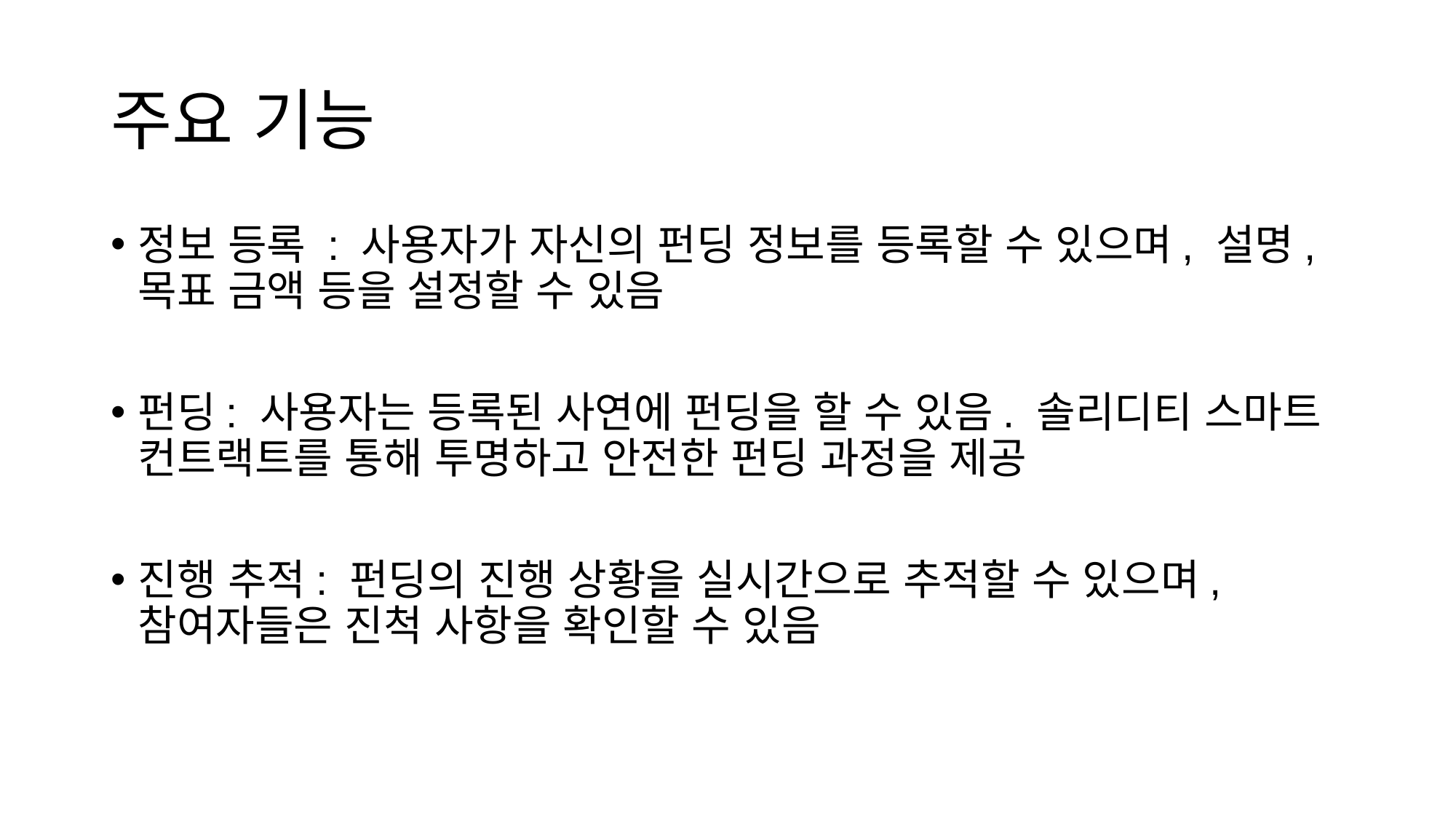

# 주요 기능
정보 등록 : 사용자가 자신의 펀딩 정보를 등록할 수 있으며, 설명, 목표 금액 등을 설정할 수 있음

펀딩: 사용자는 등록된 사연에 펀딩을 할 수 있음. 솔리디티 스마트 컨트랙트를 통해 투명하고 안전한 펀딩 과정을 제공

진행 추적: 펀딩의 진행 상황을 실시간으로 추적할 수 있으며, 참여자들은 진척 사항을 확인할 수 있음